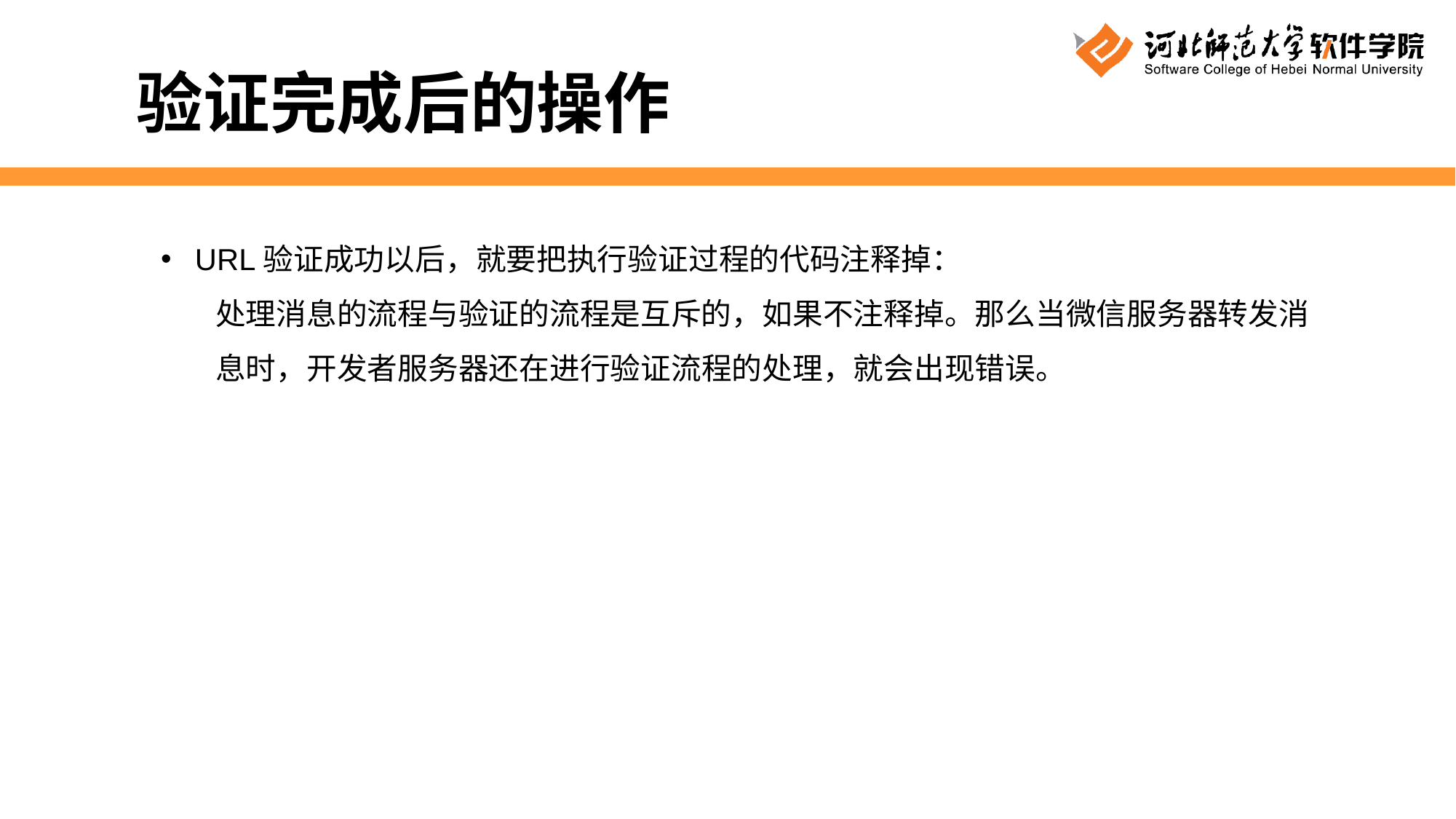

验证完成后的操作
URL验证成功以后，就要把执行验证过程的代码注释掉：
处理消息的流程与验证的流程是互斥的，如果不注释掉。那么当微信服务器转发消息时，开发者服务器还在进行验证流程的处理，就会出现错误。